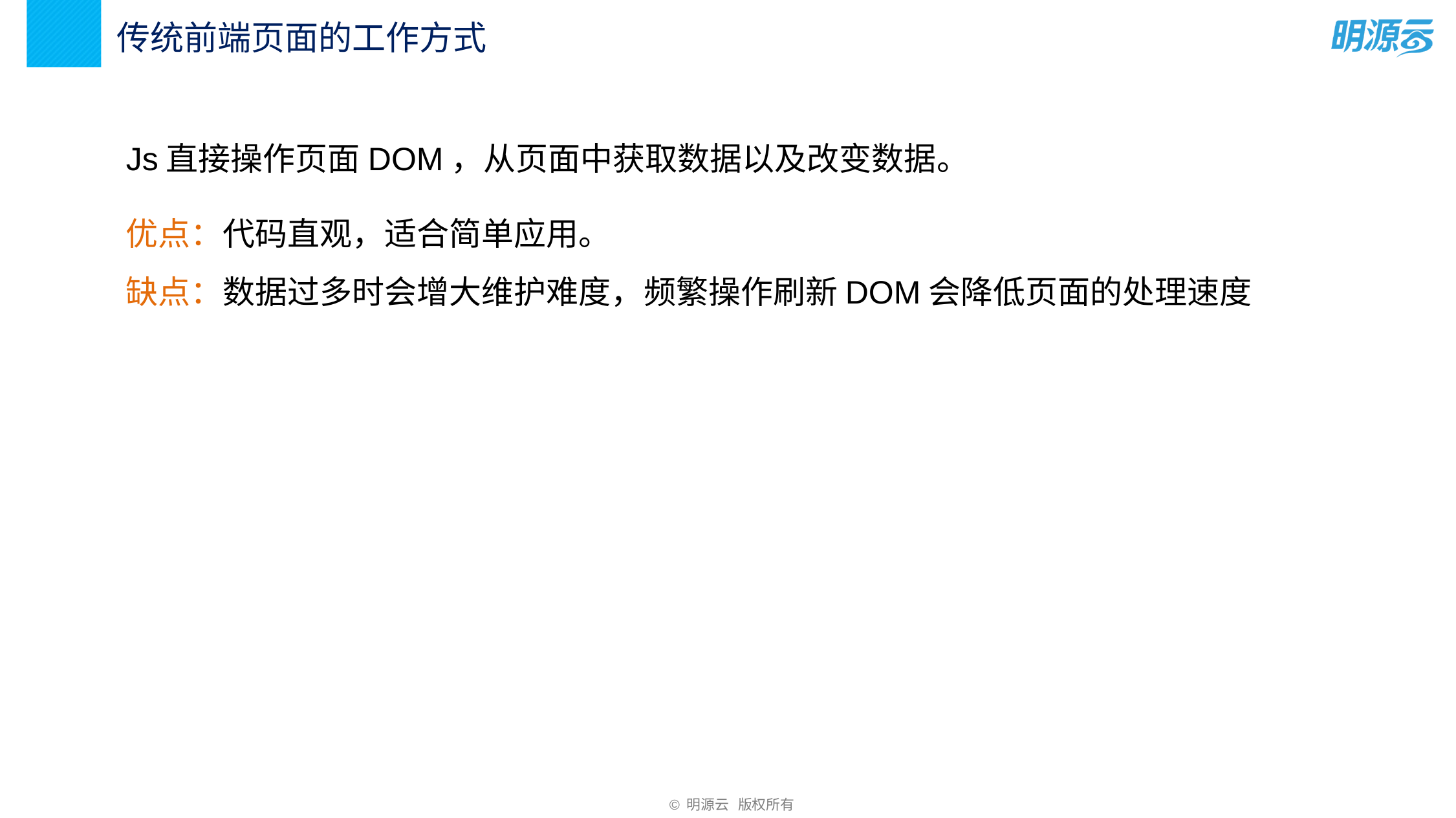

传统前端页面的工作方式
Js直接操作页面DOM，从页面中获取数据以及改变数据。
优点：代码直观，适合简单应用。
缺点：数据过多时会增大维护难度，频繁操作刷新DOM会降低页面的处理速度